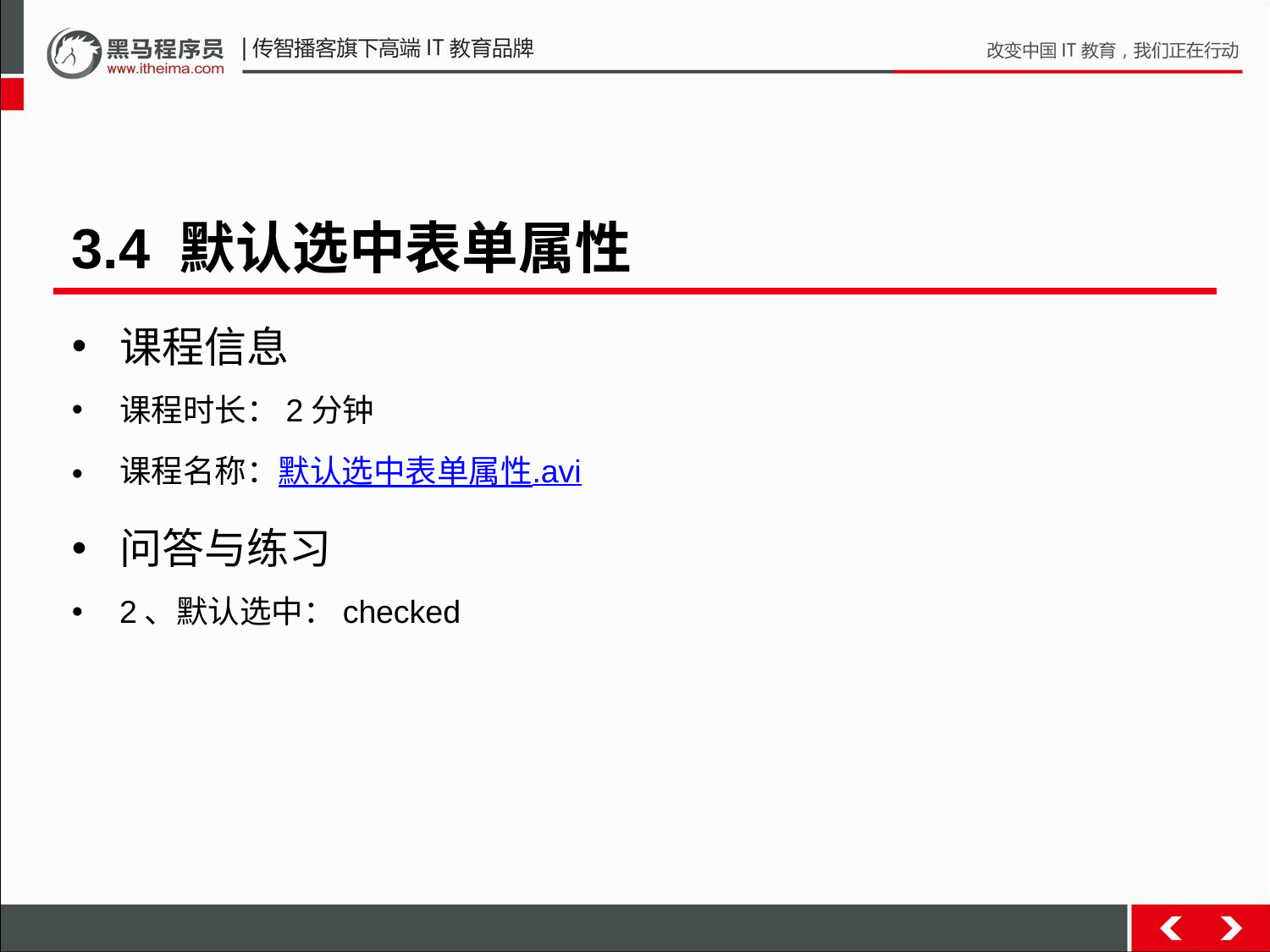

3.4 默认选中表单属性
课程信息
课程时长：2分钟
课程名称：默认选中表单属性.avi
问答与练习
2、默认选中：checked